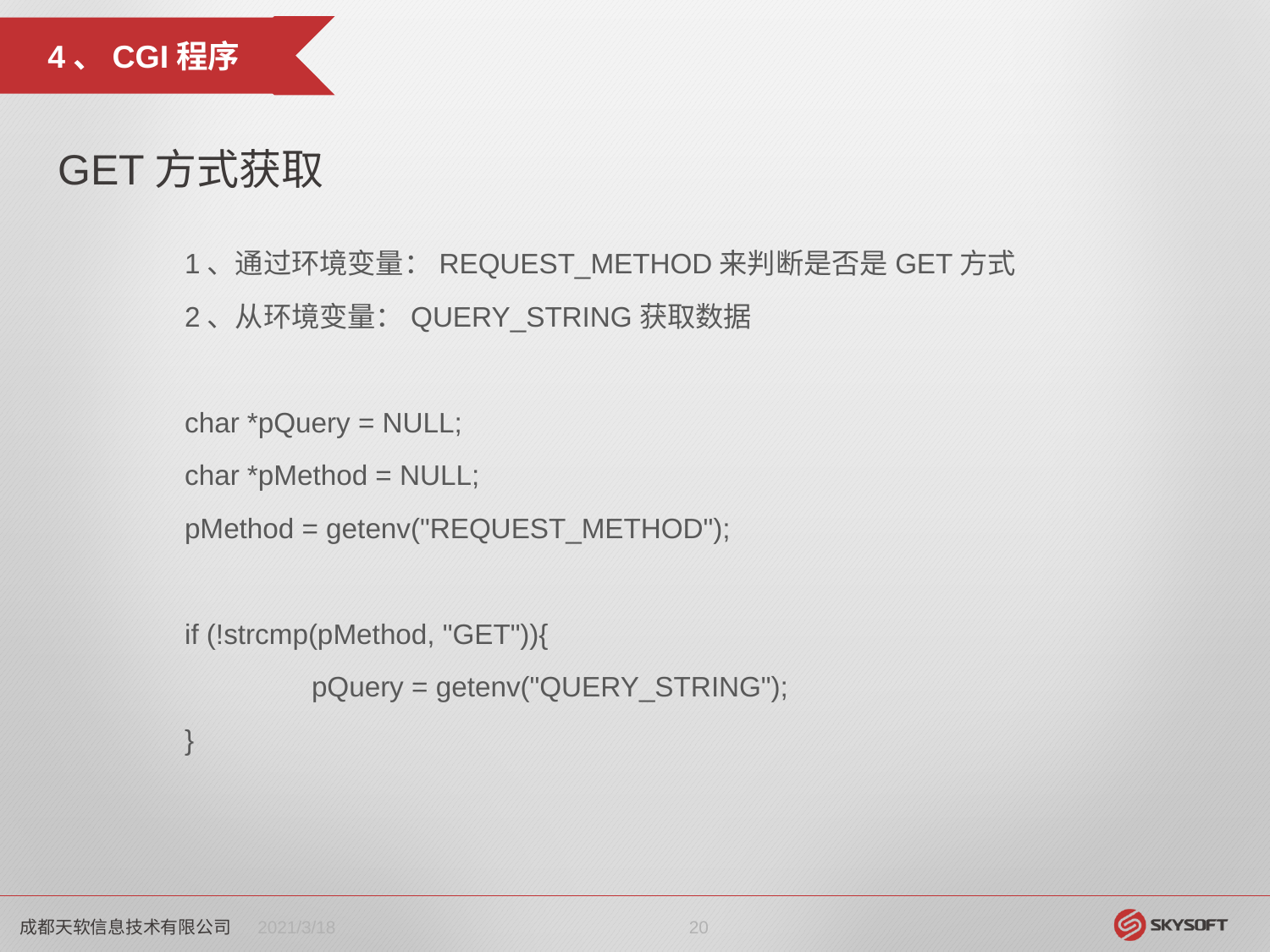

4、CGI程序
GET方式获取
	1、通过环境变量：REQUEST_METHOD来判断是否是GET方式
	2、从环境变量：QUERY_STRING获取数据

	char *pQuery = NULL;
	char *pMethod = NULL;
	pMethod = getenv("REQUEST_METHOD");

	if (!strcmp(pMethod, "GET")){
		pQuery = getenv("QUERY_STRING");
	}
成都天软信息技术有限公司
2021/3/18
20